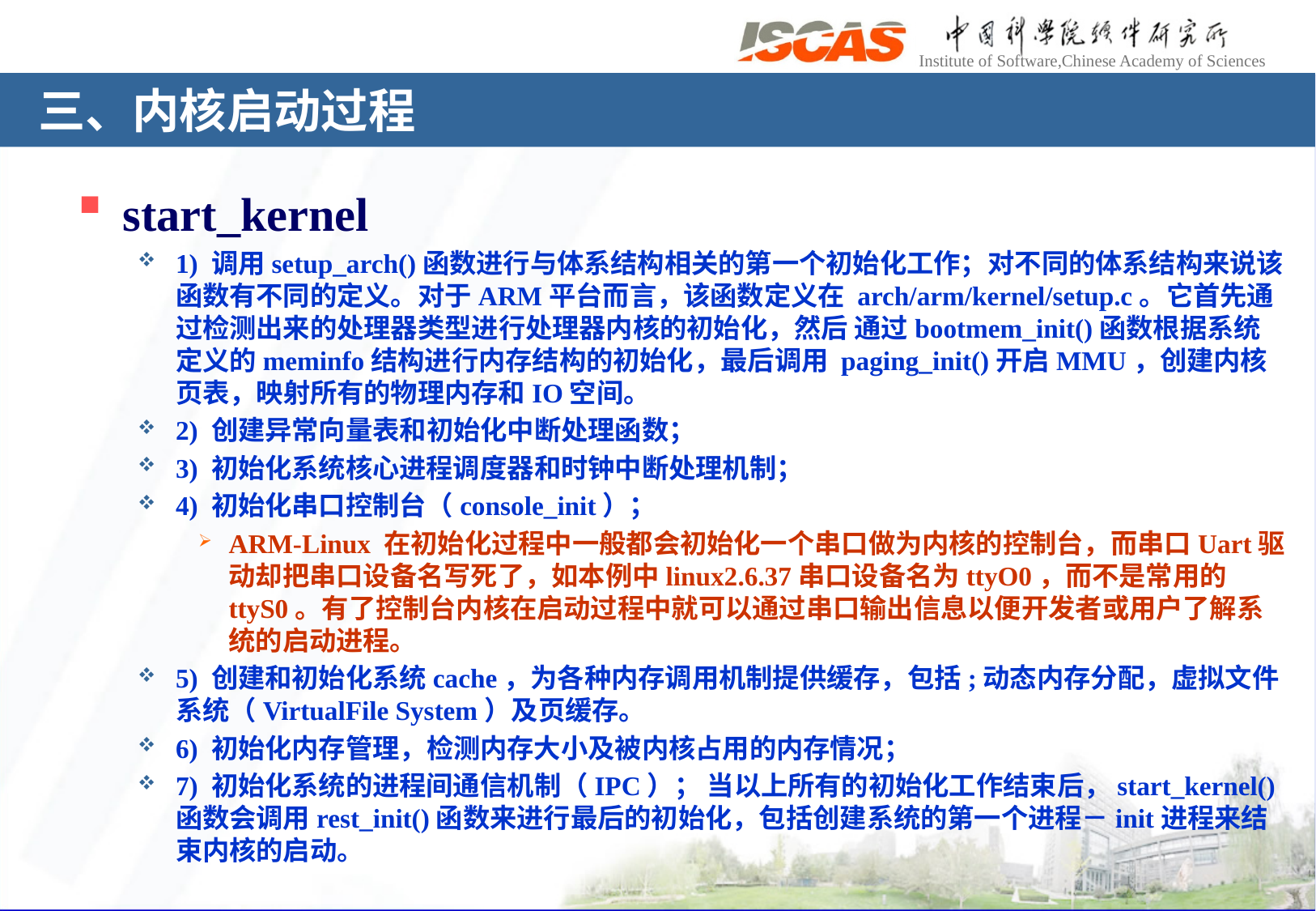

# 三、内核启动过程
start_kernel
1) 调用setup_arch()函数进行与体系结构相关的第一个初始化工作；对不同的体系结构来说该函数有不同的定义。对于ARM平台而言，该函数定义在 arch/arm/kernel/setup.c。它首先通过检测出来的处理器类型进行处理器内核的初始化，然后 通过bootmem_init()函数根据系统定义的meminfo结构进行内存结构的初始化，最后调用 paging_init()开启MMU，创建内核页表，映射所有的物理内存和IO空间。
2) 创建异常向量表和初始化中断处理函数；
3) 初始化系统核心进程调度器和时钟中断处理机制；
4) 初始化串口控制台（console_init）；
ARM-Linux 在初始化过程中一般都会初始化一个串口做为内核的控制台，而串口Uart驱动却把串口设备名写死了，如本例中linux2.6.37串口设备名为ttyO0，而不是常用的ttyS0。有了控制台内核在启动过程中就可以通过串口输出信息以便开发者或用户了解系统的启动进程。
5) 创建和初始化系统cache，为各种内存调用机制提供缓存，包括;动态内存分配，虚拟文件系统（VirtualFile System）及页缓存。
6) 初始化内存管理，检测内存大小及被内核占用的内存情况；
7) 初始化系统的进程间通信机制（IPC）； 当以上所有的初始化工作结束后，start_kernel()函数会调用rest_init()函数来进行最后的初始化，包括创建系统的第一个进程－init进程来结束内核的启动。